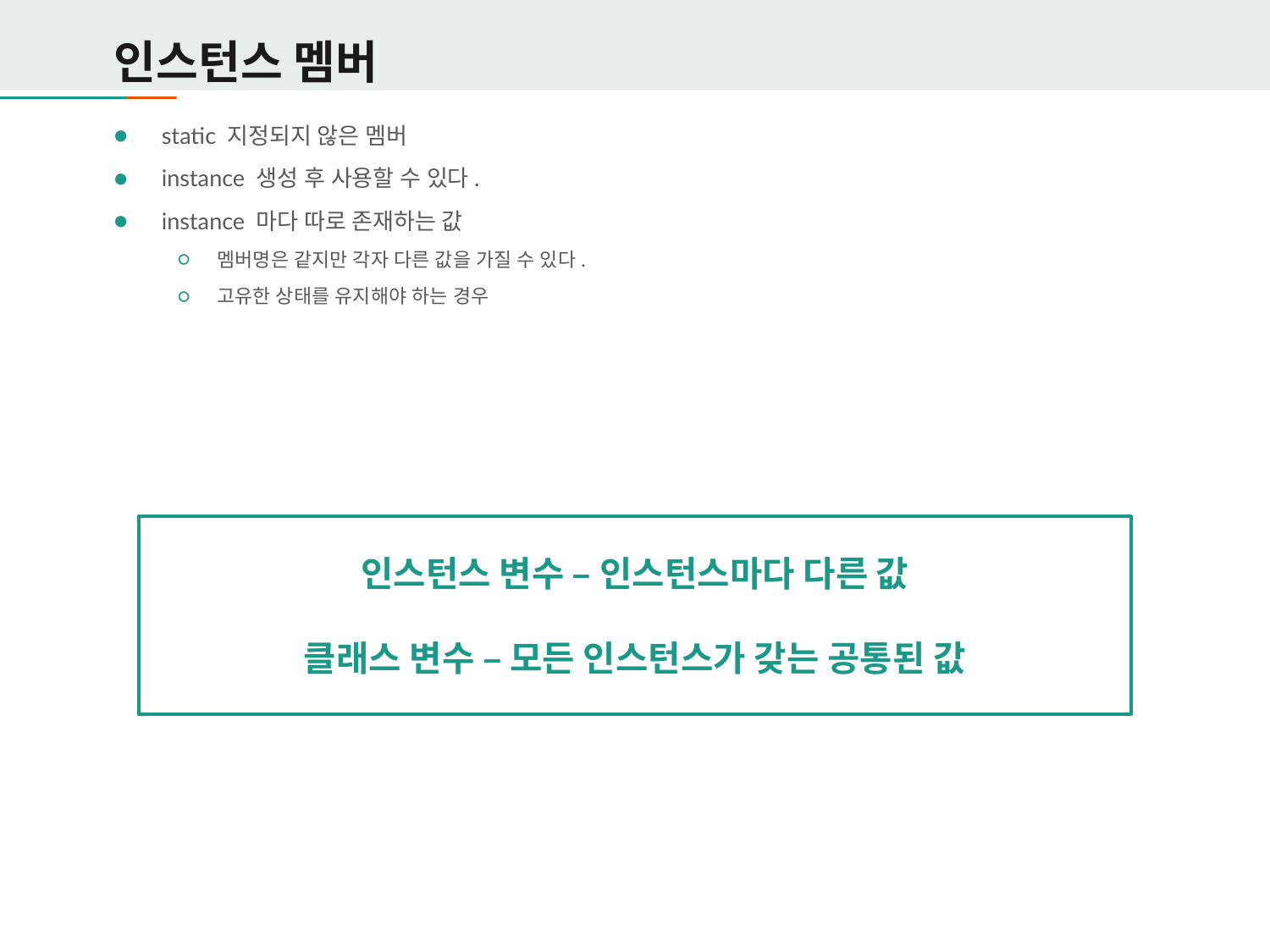

# 인스턴스 멤버
static 지정되지 않은 멤버
instance 생성 후 사용할 수 있다.
instance 마다 따로 존재하는 값
멤버명은 같지만 각자 다른 값을 가질 수 있다.
고유한 상태를 유지해야 하는 경우
인스턴스 변수 – 인스턴스마다 다른 값

클래스 변수 – 모든 인스턴스가 갖는 공통된 값